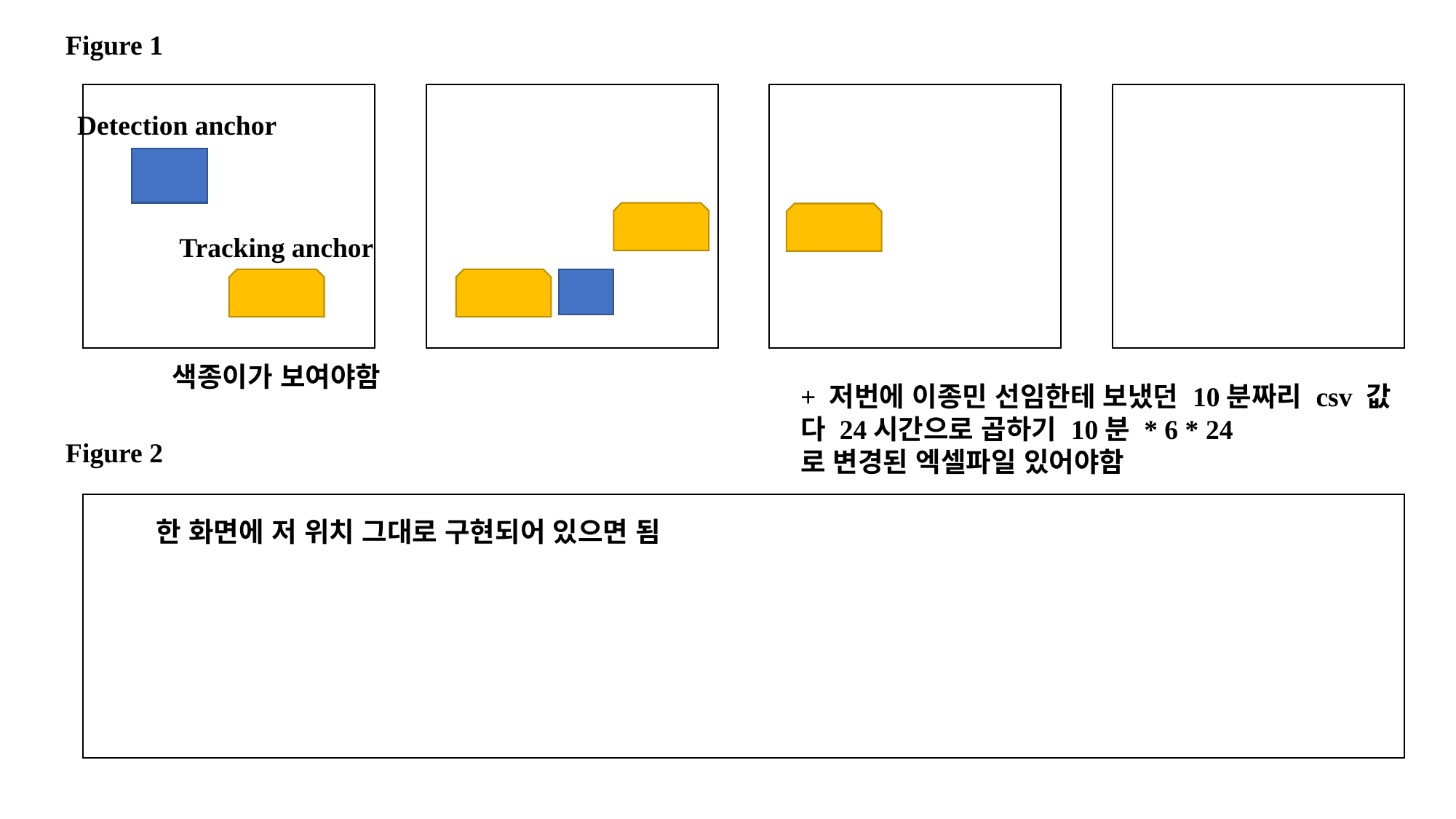

Figure 1

Detection anchor

Tracking anchor

색종이가 보여야함
+ 저번에 이종민 선임한테 보냈던 10분짜리 csv 값
다 24시간으로 곱하기 10분 * 6 * 24
로 변경된 엑셀파일 있어야함
Figure 2

한 화면에 저 위치 그대로 구현되어 있으면 됨